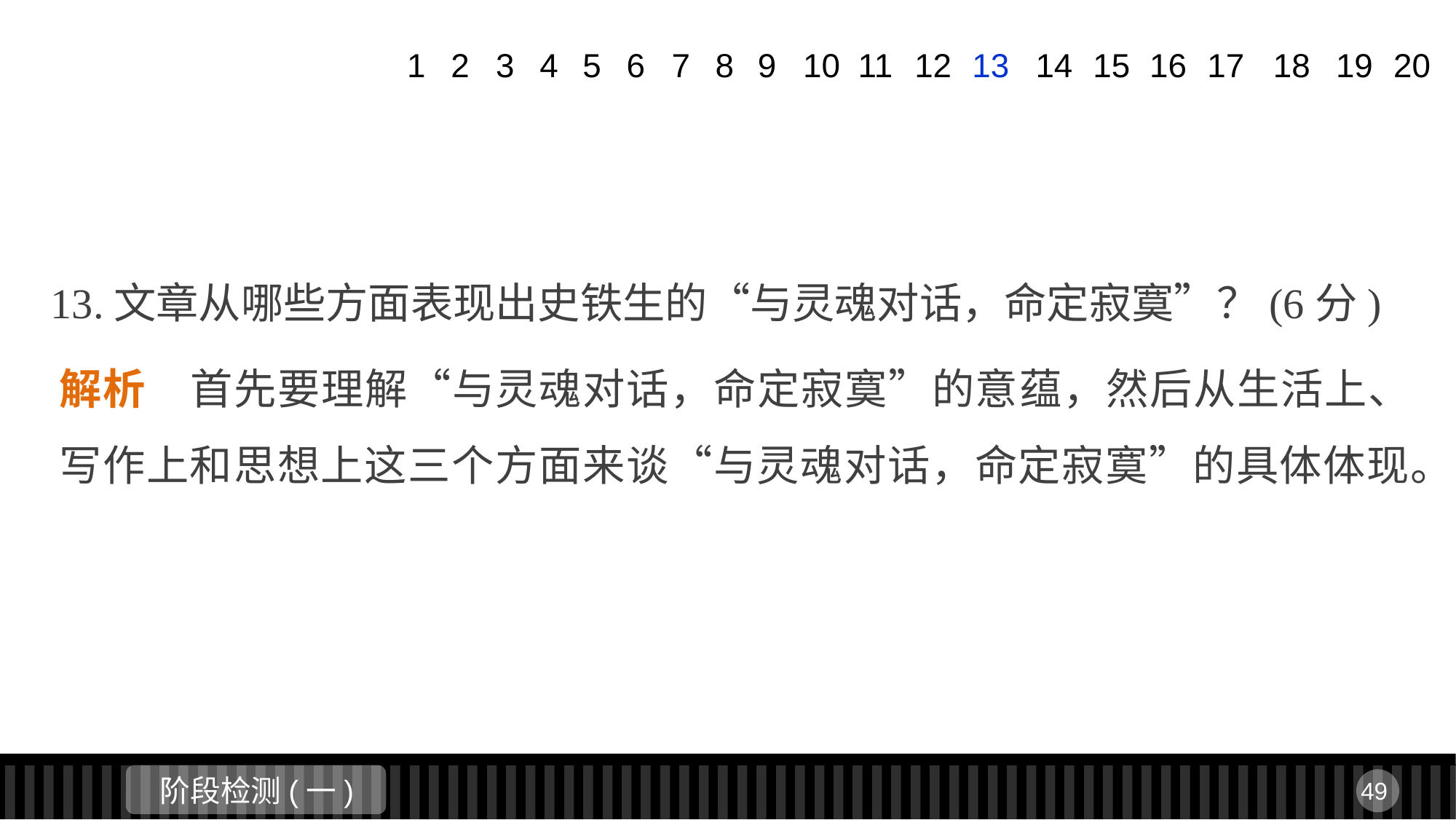

1
2
3
4
5
6
7
8
9
11
12
13
14
15
16
17
18
19
20
10
13.文章从哪些方面表现出史铁生的“与灵魂对话，命定寂寞”？(6分)
解析　首先要理解“与灵魂对话，命定寂寞”的意蕴，然后从生活上、写作上和思想上这三个方面来谈“与灵魂对话，命定寂寞”的具体体现。